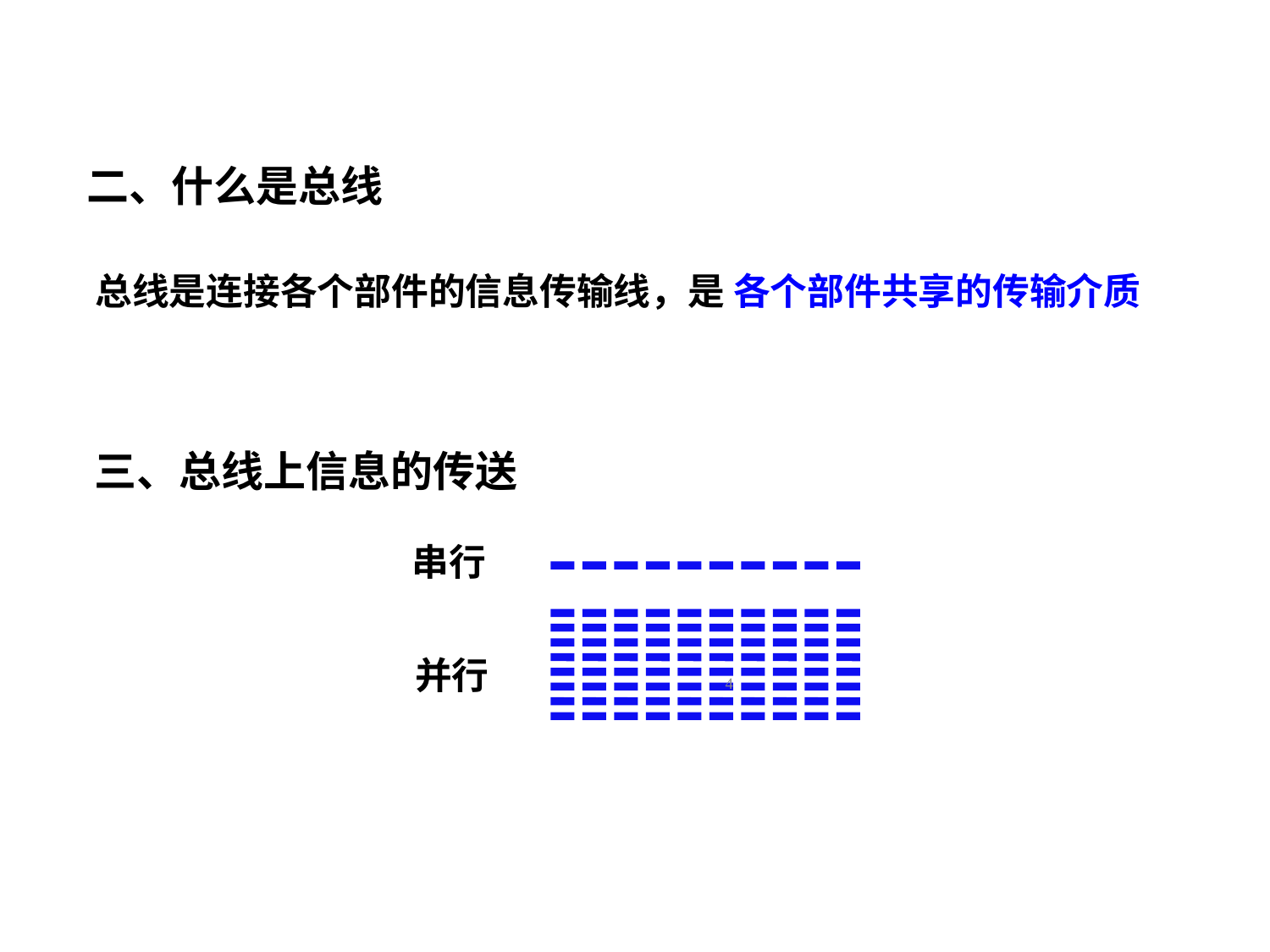

二、什么是总线
总线是连接各个部件的信息传输线，是 各个部件共享的传输介质

三、总线上信息的传送
串行

并行
4